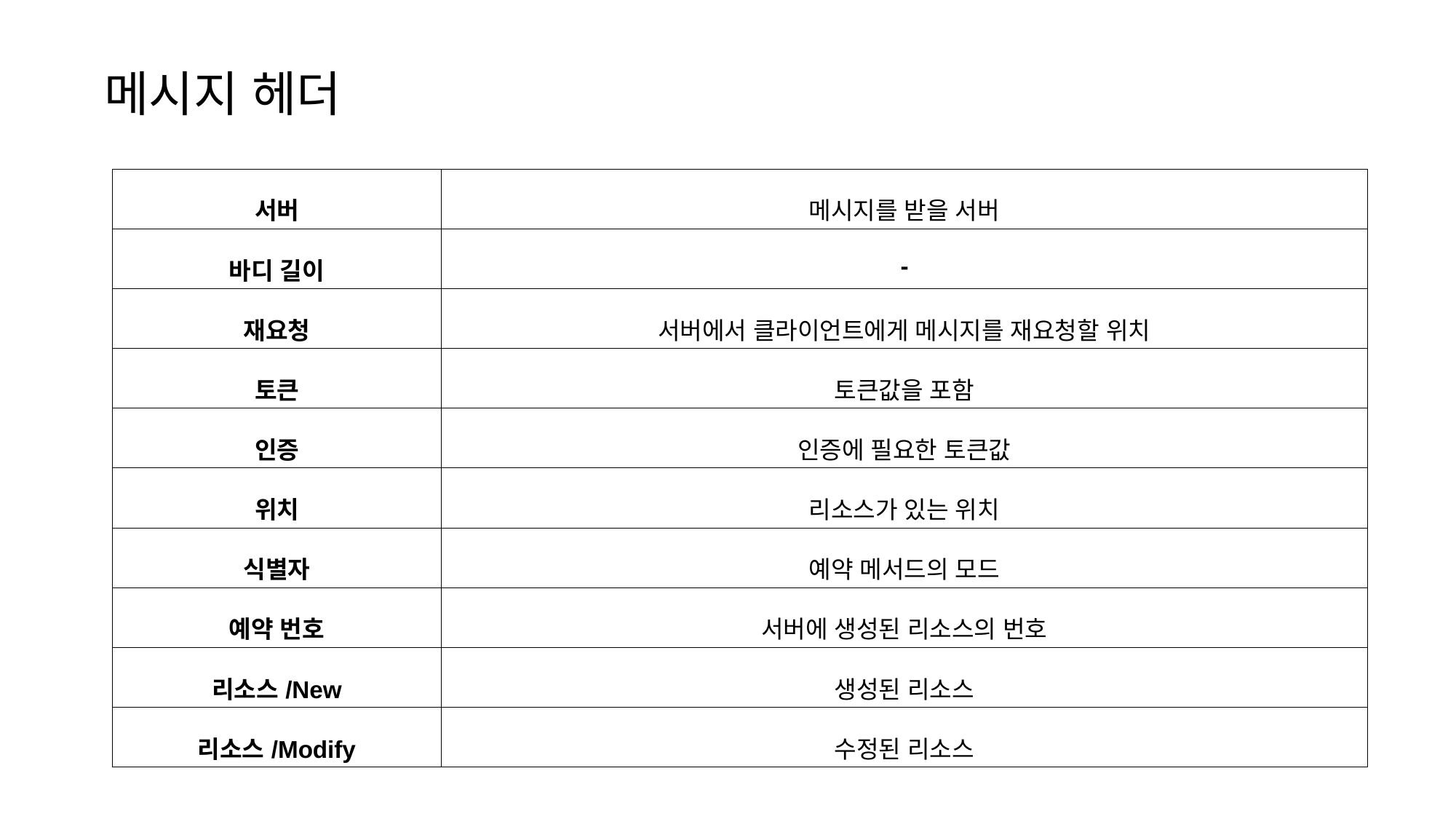

# 메시지 헤더
| 서버 | 메시지를 받을 서버 |
| --- | --- |
| 바디 길이 | - |
| 재요청 | 서버에서 클라이언트에게 메시지를 재요청할 위치 |
| 토큰 | 토큰값을 포함 |
| 인증 | 인증에 필요한 토큰값 |
| 위치 | 리소스가 있는 위치 |
| 식별자 | 예약 메서드의 모드 |
| 예약 번호 | 서버에 생성된 리소스의 번호 |
| 리소스/New | 생성된 리소스 |
| 리소스/Modify | 수정된 리소스 |